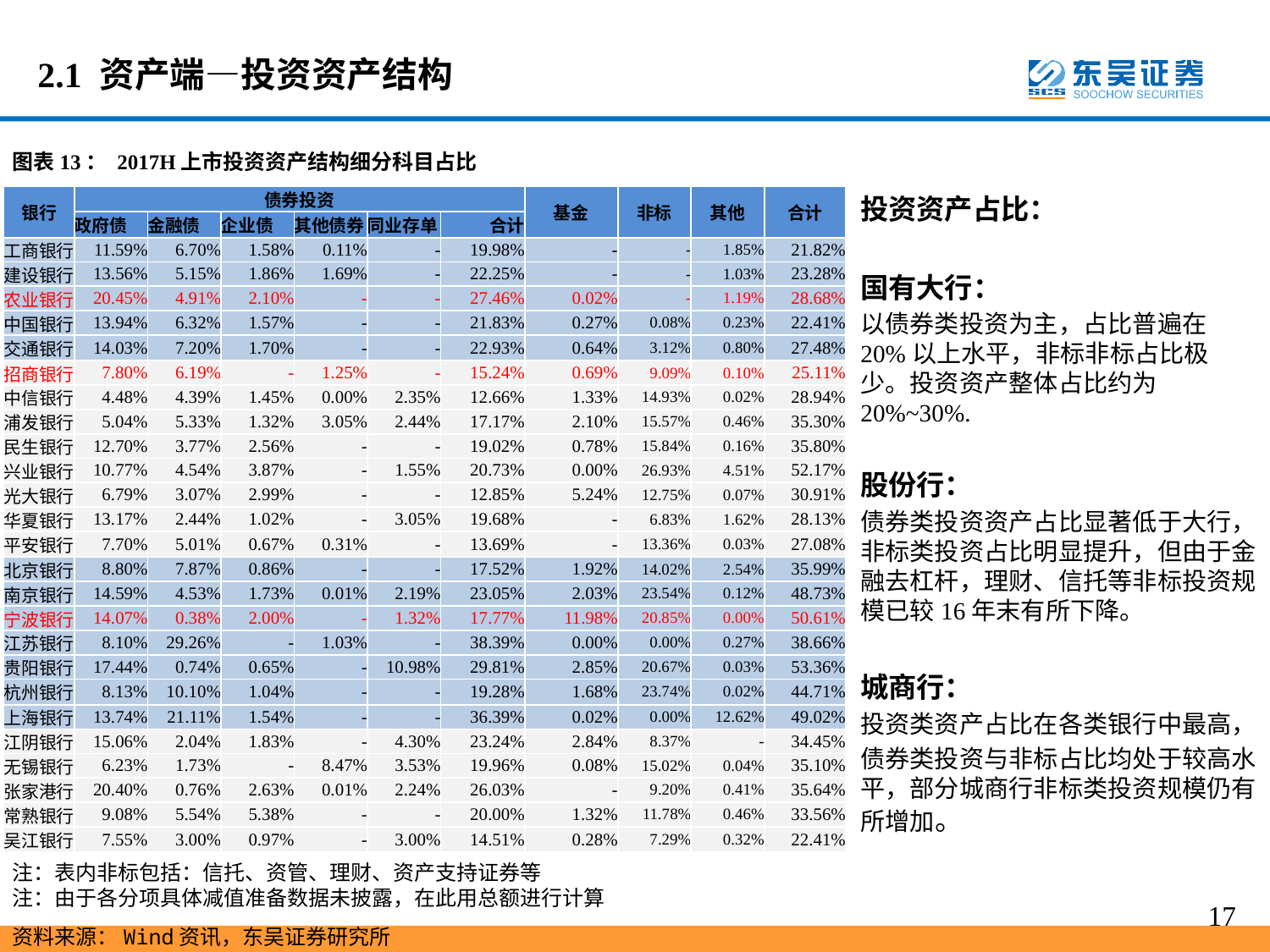

2.1 资产端—投资资产结构
图表13： 2017H上市投资资产结构细分科目占比

投资资产占比：

国有大行：
以债券类投资为主，占比普遍在20%以上水平，非标非标占比极少。投资资产整体占比约为20%~30%.

股份行：
债券类投资资产占比显著低于大行，非标类投资占比明显提升，但由于金融去杠杆，理财、信托等非标投资规模已较16年末有所下降。

城商行：
投资类资产占比在各类银行中最高，
债券类投资与非标占比均处于较高水平，部分城商行非标类投资规模仍有所增加。
| 银行 | 债券投资 |  |  |  |  |  | 基金 | 非标 | 其他 | 合计 |
| --- | --- | --- | --- | --- | --- | --- | --- | --- | --- | --- |
|  | 政府债 | 金融债 | 企业债 | 其他债券 | 同业存单 | 合计 |  |  |  |  |
| 工商银行 | 11.59% | 6.70% | 1.58% | 0.11% | - | 19.98% | - | - | 1.85% | 21.82% |
| 建设银行 | 13.56% | 5.15% | 1.86% | 1.69% | - | 22.25% | - | - | 1.03% | 23.28% |
| 农业银行 | 20.45% | 4.91% | 2.10% | - | - | 27.46% | 0.02% | - | 1.19% | 28.68% |
| 中国银行 | 13.94% | 6.32% | 1.57% | - | - | 21.83% | 0.27% | 0.08% | 0.23% | 22.41% |
| 交通银行 | 14.03% | 7.20% | 1.70% | - | - | 22.93% | 0.64% | 3.12% | 0.80% | 27.48% |
| 招商银行 | 7.80% | 6.19% | - | 1.25% | - | 15.24% | 0.69% | 9.09% | 0.10% | 25.11% |
| 中信银行 | 4.48% | 4.39% | 1.45% | 0.00% | 2.35% | 12.66% | 1.33% | 14.93% | 0.02% | 28.94% |
| 浦发银行 | 5.04% | 5.33% | 1.32% | 3.05% | 2.44% | 17.17% | 2.10% | 15.57% | 0.46% | 35.30% |
| 民生银行 | 12.70% | 3.77% | 2.56% | - | - | 19.02% | 0.78% | 15.84% | 0.16% | 35.80% |
| 兴业银行 | 10.77% | 4.54% | 3.87% | - | 1.55% | 20.73% | 0.00% | 26.93% | 4.51% | 52.17% |
| 光大银行 | 6.79% | 3.07% | 2.99% | - | - | 12.85% | 5.24% | 12.75% | 0.07% | 30.91% |
| 华夏银行 | 13.17% | 2.44% | 1.02% | - | 3.05% | 19.68% | - | 6.83% | 1.62% | 28.13% |
| 平安银行 | 7.70% | 5.01% | 0.67% | 0.31% | - | 13.69% | - | 13.36% | 0.03% | 27.08% |
| 北京银行 | 8.80% | 7.87% | 0.86% | - | - | 17.52% | 1.92% | 14.02% | 2.54% | 35.99% |
| 南京银行 | 14.59% | 4.53% | 1.73% | 0.01% | 2.19% | 23.05% | 2.03% | 23.54% | 0.12% | 48.73% |
| 宁波银行 | 14.07% | 0.38% | 2.00% | - | 1.32% | 17.77% | 11.98% | 20.85% | 0.00% | 50.61% |
| 江苏银行 | 8.10% | 29.26% | - | 1.03% | - | 38.39% | 0.00% | 0.00% | 0.27% | 38.66% |
| 贵阳银行 | 17.44% | 0.74% | 0.65% | - | 10.98% | 29.81% | 2.85% | 20.67% | 0.03% | 53.36% |
| 杭州银行 | 8.13% | 10.10% | 1.04% | - | - | 19.28% | 1.68% | 23.74% | 0.02% | 44.71% |
| 上海银行 | 13.74% | 21.11% | 1.54% | - | - | 36.39% | 0.02% | 0.00% | 12.62% | 49.02% |
| 江阴银行 | 15.06% | 2.04% | 1.83% | - | 4.30% | 23.24% | 2.84% | 8.37% | - | 34.45% |
| 无锡银行 | 6.23% | 1.73% | - | 8.47% | 3.53% | 19.96% | 0.08% | 15.02% | 0.04% | 35.10% |
| 张家港行 | 20.40% | 0.76% | 2.63% | 0.01% | 2.24% | 26.03% | - | 9.20% | 0.41% | 35.64% |
| 常熟银行 | 9.08% | 5.54% | 5.38% | - | - | 20.00% | 1.32% | 11.78% | 0.46% | 33.56% |
| 吴江银行 | 7.55% | 3.00% | 0.97% | - | 3.00% | 14.51% | 0.28% | 7.29% | 0.32% | 22.41% |
注：表内非标包括：信托、资管、理财、资产支持证券等
注：由于各分项具体减值准备数据未披露，在此用总额进行计算
17
资料来源：Wind资讯，东吴证券研究所